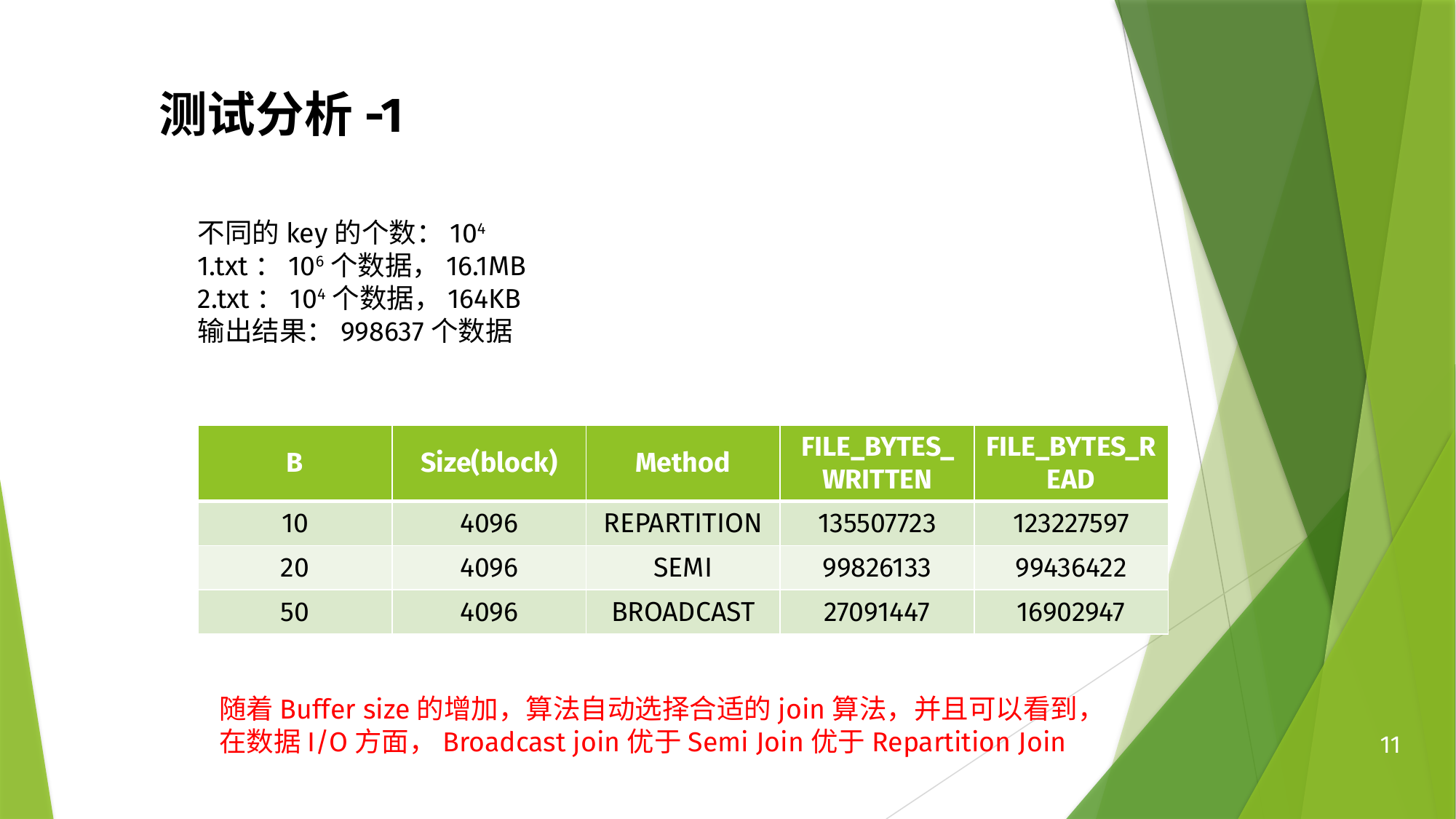

测试分析-1
不同的key的个数：104
1.txt：106个数据，16.1MB
2.txt：104个数据，164KB
输出结果：998637个数据
| B | Size(block) | Method | FILE\_BYTES\_WRITTEN | FILE\_BYTES\_READ |
| --- | --- | --- | --- | --- |
| 10 | 4096 | REPARTITION | 135507723 | 123227597 |
| 20 | 4096 | SEMI | 99826133 | 99436422 |
| 50 | 4096 | BROADCAST | 27091447 | 16902947 |
随着Buffer size的增加，算法自动选择合适的join算法，并且可以看到，在数据I/O方面，Broadcast join优于Semi Join优于Repartition Join
11